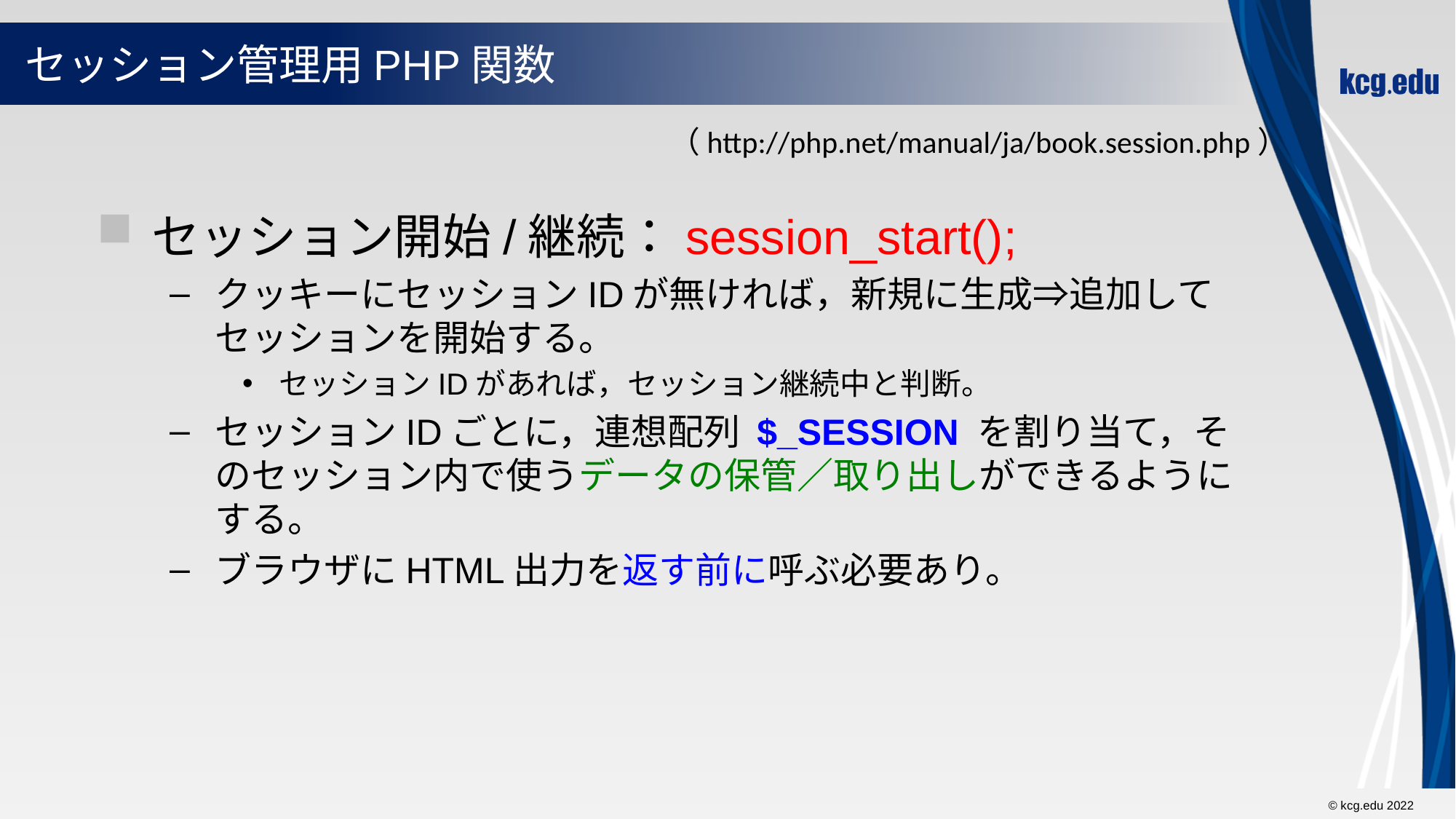

# セッション管理用PHP関数
（http://php.net/manual/ja/book.session.php）
セッション開始/継続：session_start();
クッキーにセッションIDが無ければ，新規に生成⇒追加してセッションを開始する。
セッションIDがあれば，セッション継続中と判断。
セッションIDごとに，連想配列 $_SESSION を割り当て，そのセッション内で使うデータの保管／取り出しができるようにする。
ブラウザにHTML出力を返す前に呼ぶ必要あり。